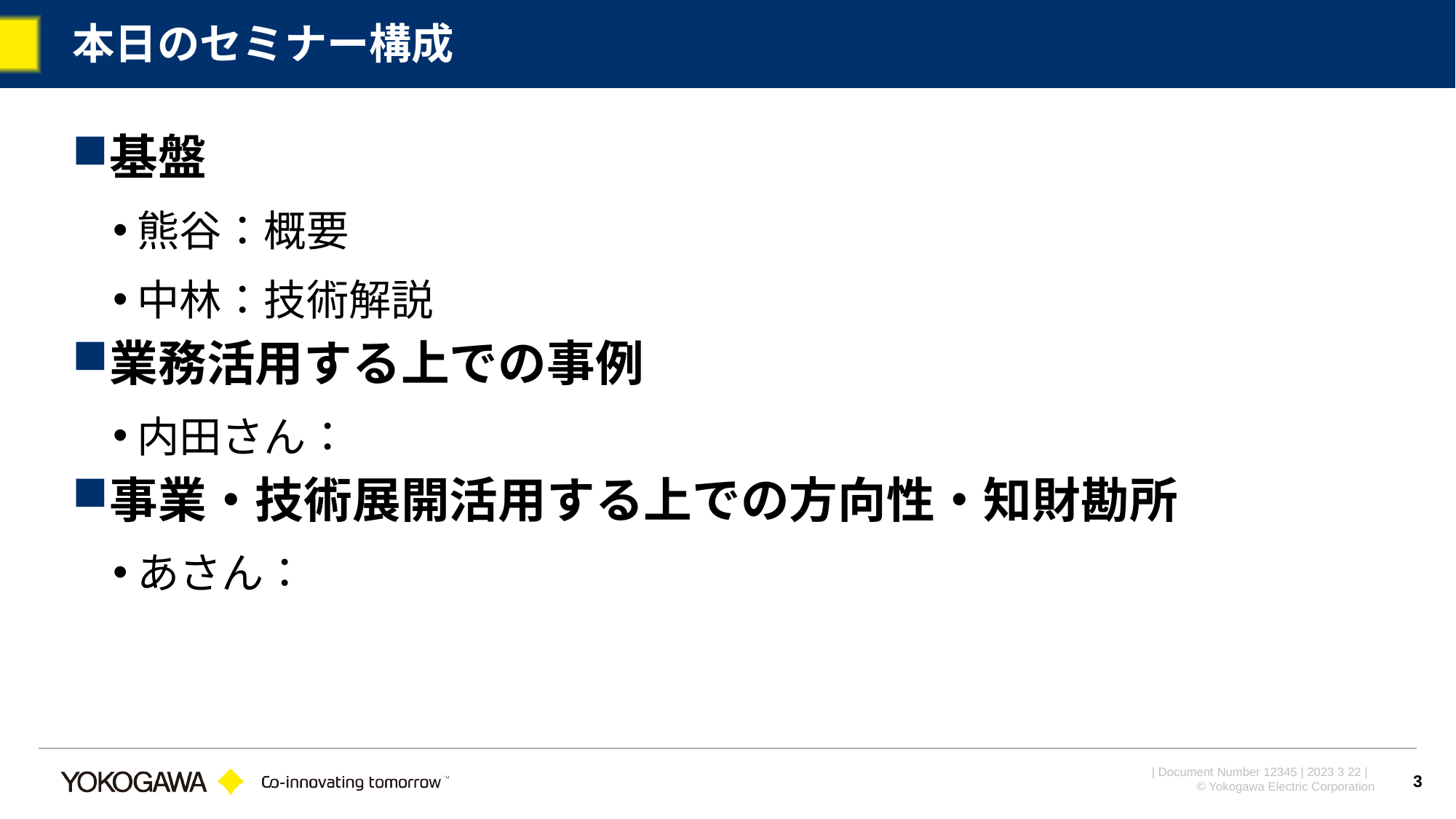

# 本日のセミナー構成
基盤
熊谷：概要
中林：技術解説
業務活用する上での事例
内田さん：
事業・技術展開活用する上での方向性・知財勘所
あさん：
3